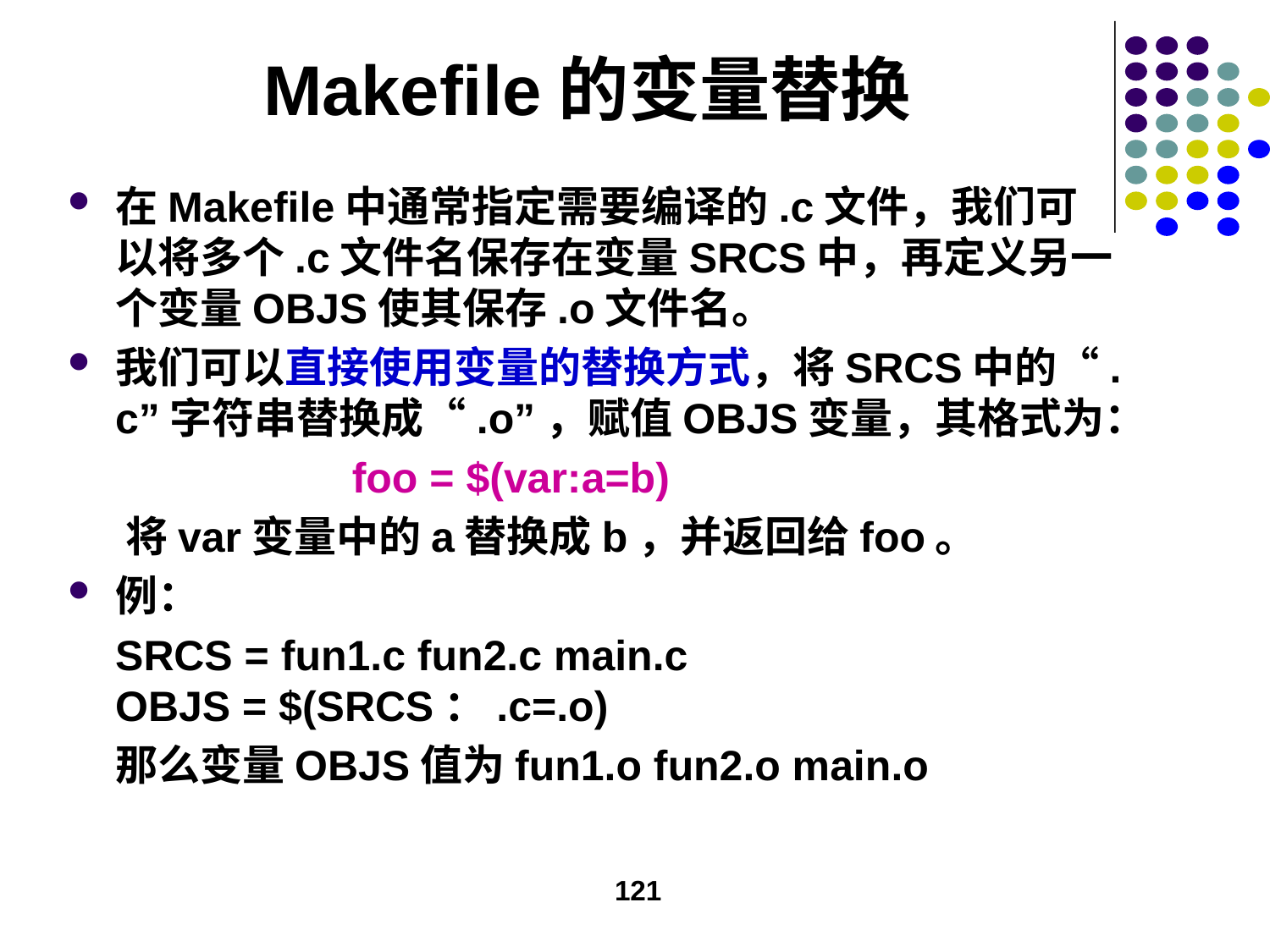

# Makefile的变量替换
在Makefile中通常指定需要编译的.c文件，我们可以将多个.c文件名保存在变量SRCS中，再定义另一个变量OBJS使其保存.o文件名。
我们可以直接使用变量的替换方式，将SRCS中的“.c”字符串替换成“.o”，赋值OBJS变量，其格式为：
                        foo = $(var:a=b)
     将var变量中的a替换成b，并返回给foo。
例：
	SRCS = fun1.c fun2.c main.c
OBJS = $(SRCS：.c=.o)
	那么变量OBJS值为fun1.o fun2.o main.o

121